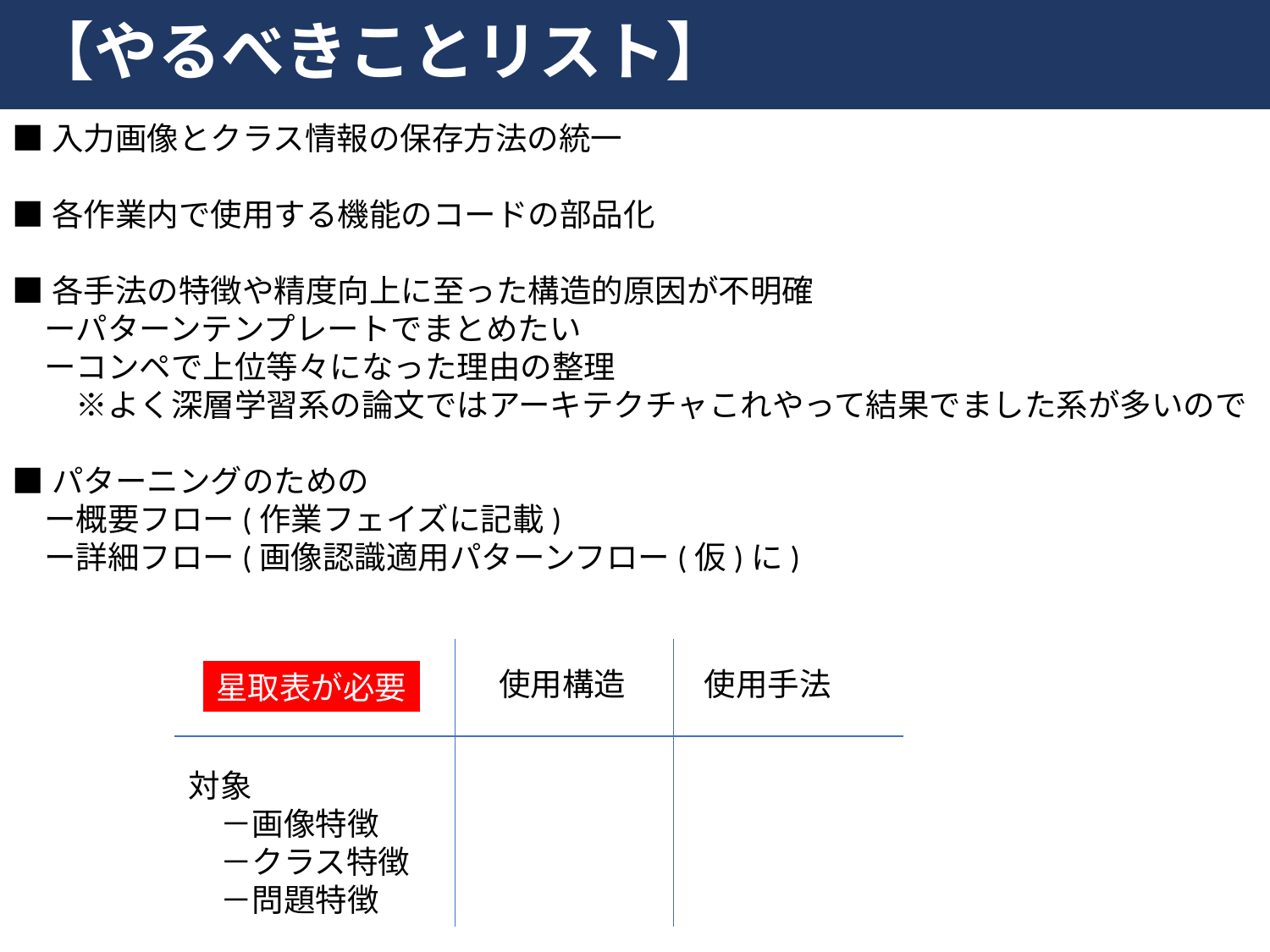

# 【やるべきことリスト】
■入力画像とクラス情報の保存方法の統一

■各作業内で使用する機能のコードの部品化

■各手法の特徴や精度向上に至った構造的原因が不明確
　ーパターンテンプレートでまとめたい
　ーコンペで上位等々になった理由の整理
　　※よく深層学習系の論文ではアーキテクチャこれやって結果でました系が多いので

■パターニングのための
　ー概要フロー(作業フェイズに記載)
　ー詳細フロー(画像認識適用パターンフロー(仮)に)
使用構造
使用手法
星取表が必要
対象
　－画像特徴
　－クラス特徴
　－問題特徴